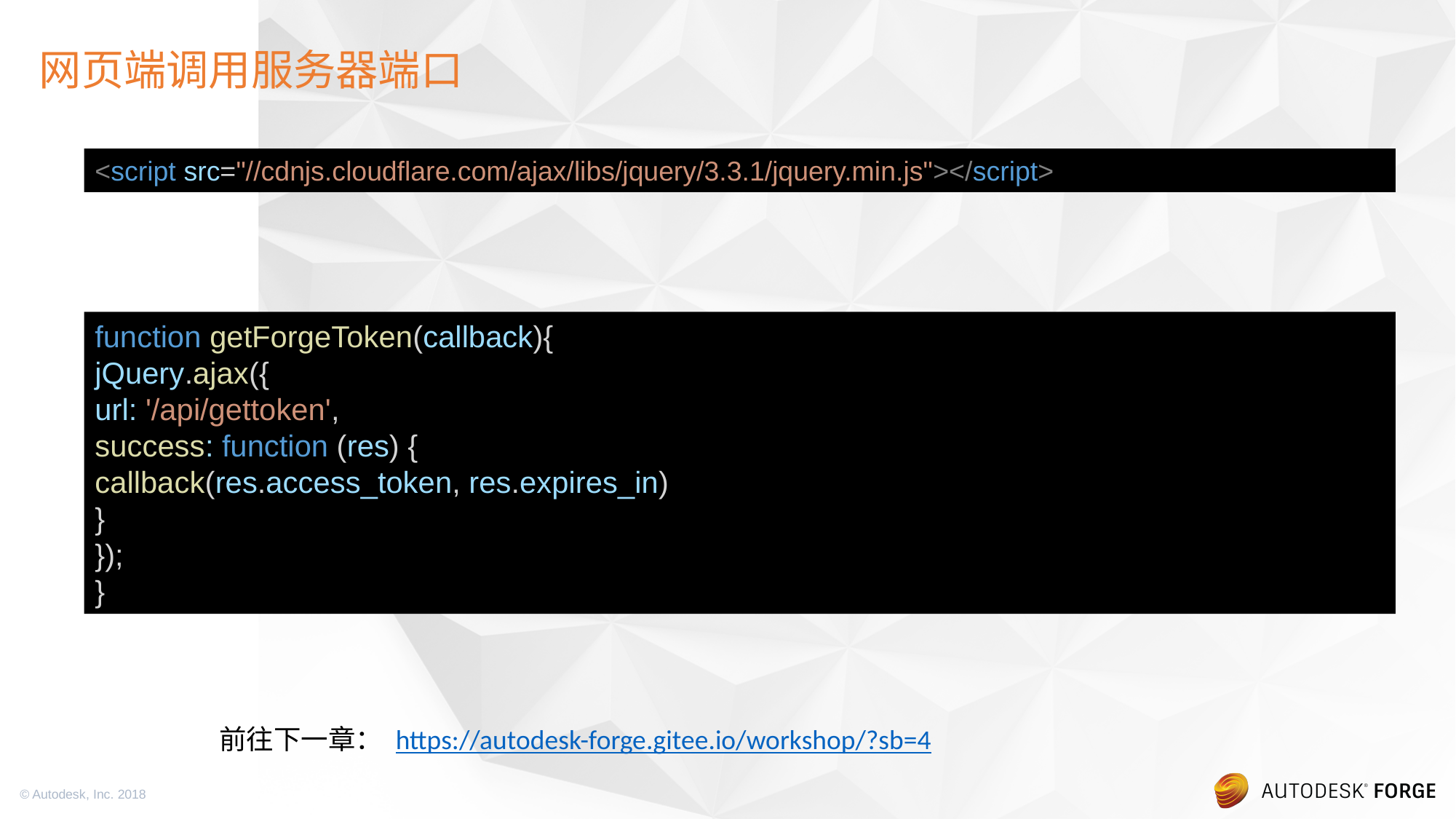

# 网页端调用服务器端口
<script src="//cdnjs.cloudflare.com/ajax/libs/jquery/3.3.1/jquery.min.js"></script>
function getForgeToken(callback){
jQuery.ajax({
url: '/api/gettoken',
success: function (res) {
callback(res.access_token, res.expires_in)
}
});
}
前往下一章： https://autodesk-forge.gitee.io/workshop/?sb=4